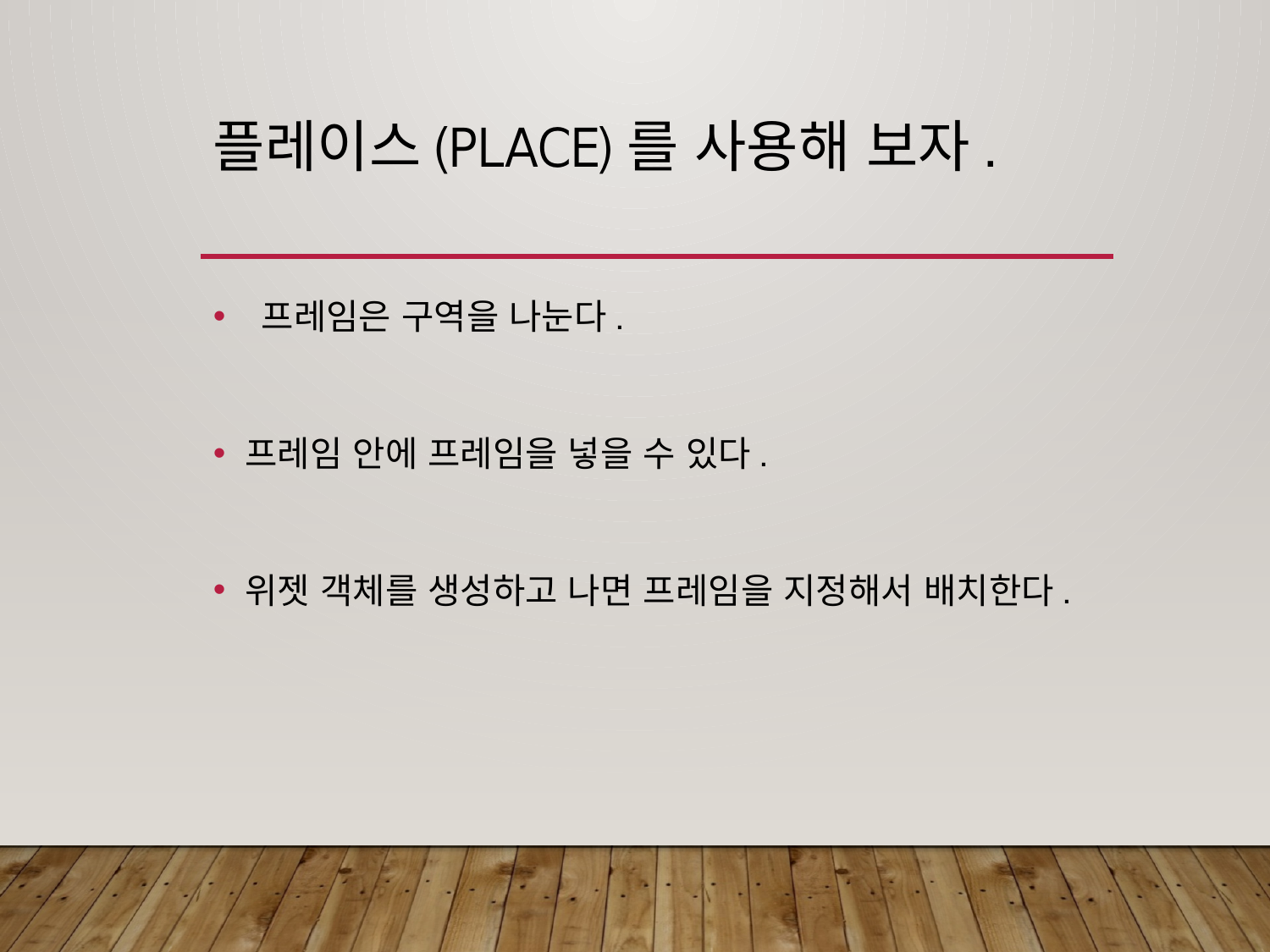

# 플레이스(place)를 사용해 보자.
 프레임은 구역을 나눈다.

프레임 안에 프레임을 넣을 수 있다.

위젯 객체를 생성하고 나면 프레임을 지정해서 배치한다.